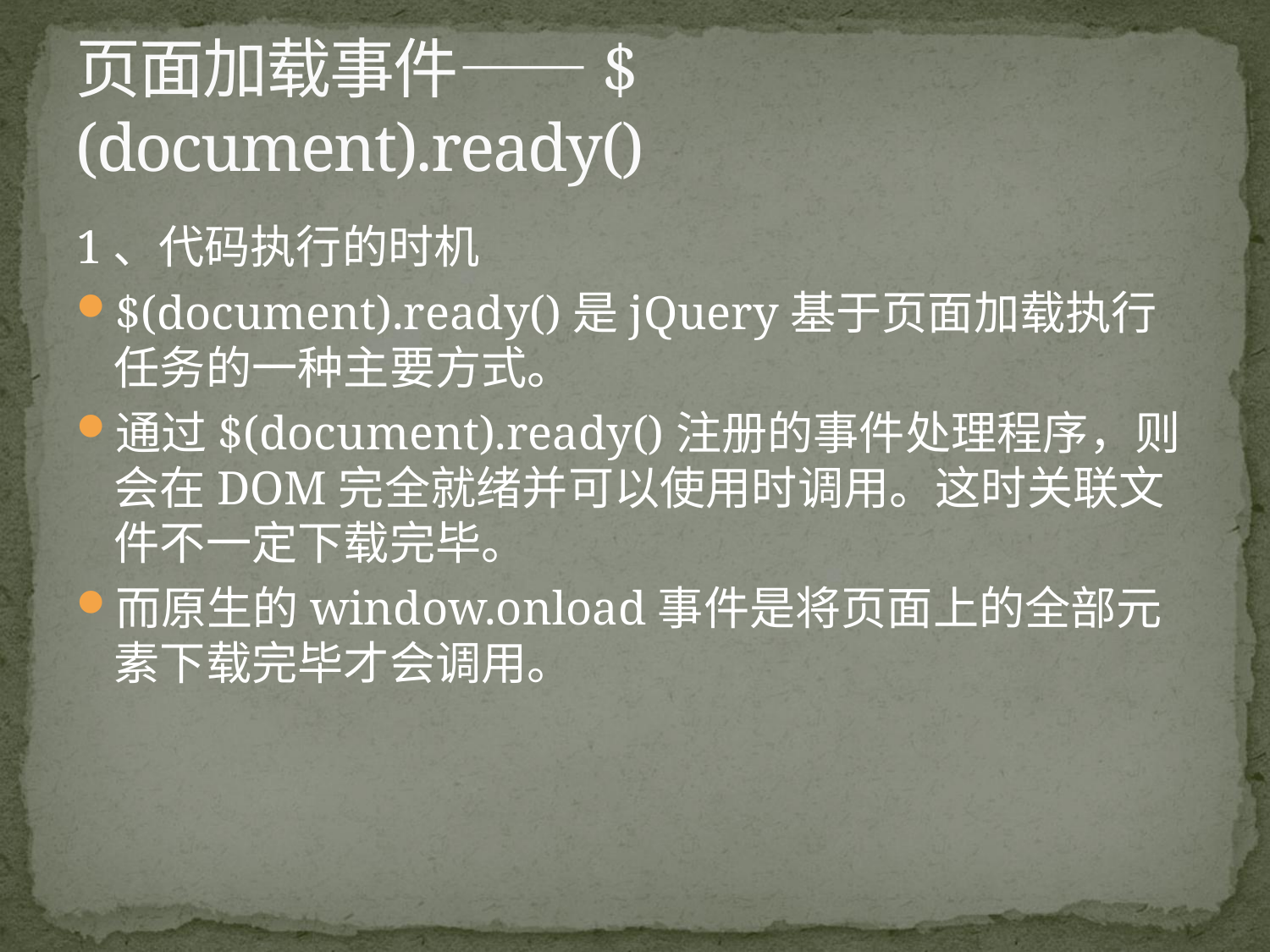

# 页面加载事件——$(document).ready()
1、代码执行的时机
$(document).ready()是jQuery基于页面加载执行任务的一种主要方式。
通过$(document).ready()注册的事件处理程序，则会在DOM完全就绪并可以使用时调用。这时关联文件不一定下载完毕。
而原生的window.onload事件是将页面上的全部元素下载完毕才会调用。